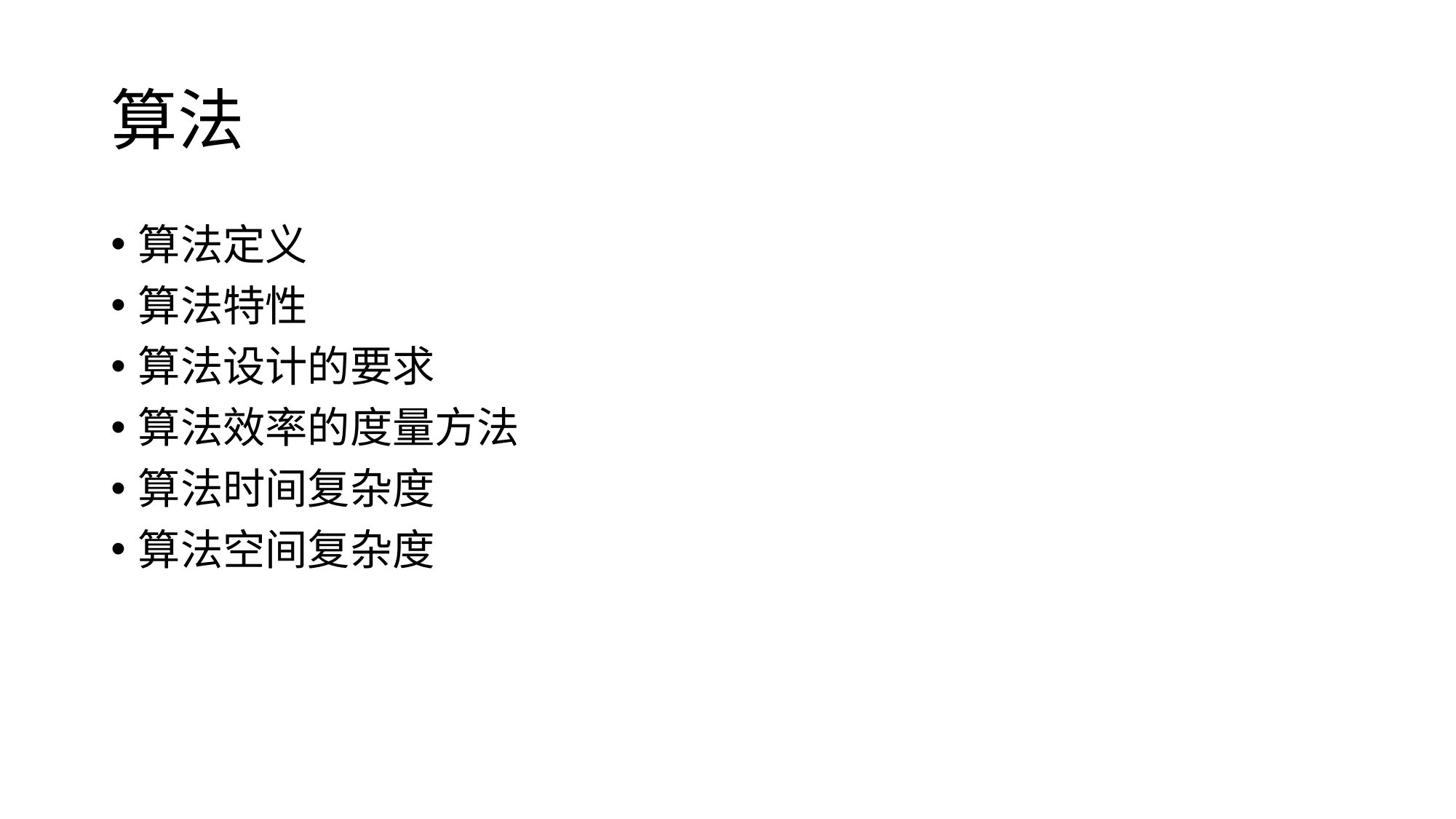

# 算法
算法定义
算法特性
算法设计的要求
算法效率的度量方法
算法时间复杂度
算法空间复杂度